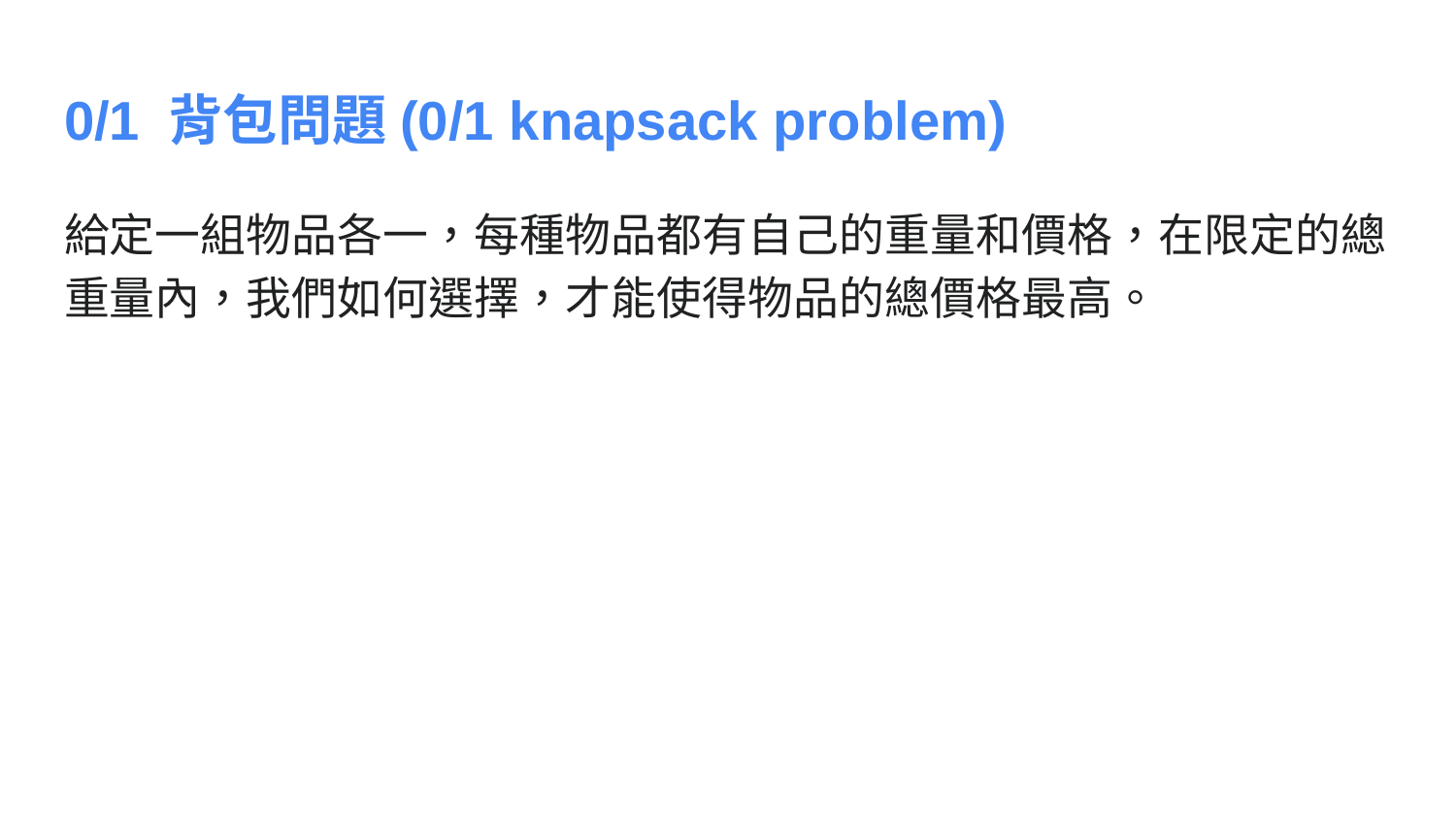

# 0/1 背包問題(0/1 knapsack problem)
給定一組物品各一，每種物品都有自己的重量和價格，在限定的總重量內，我們如何選擇，才能使得物品的總價格最高。